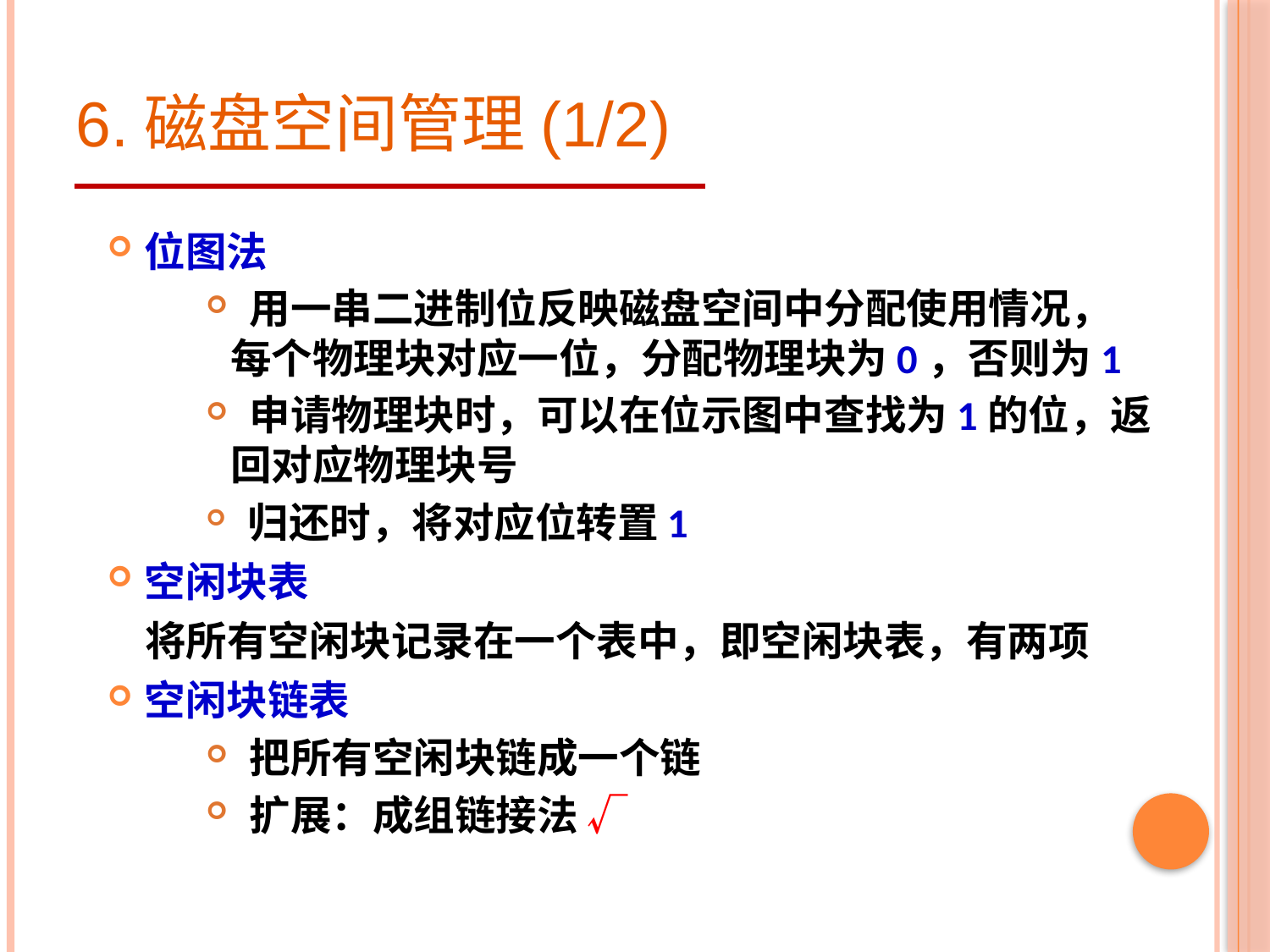

# 6.磁盘空间管理(1/2)
位图法
 用一串二进制位反映磁盘空间中分配使用情况，每个物理块对应一位，分配物理块为0，否则为1
 申请物理块时，可以在位示图中查找为1的位，返回对应物理块号
 归还时，将对应位转置1
空闲块表
   将所有空闲块记录在一个表中，即空闲块表，有两项
空闲块链表
 把所有空闲块链成一个链
 扩展：成组链接法 √